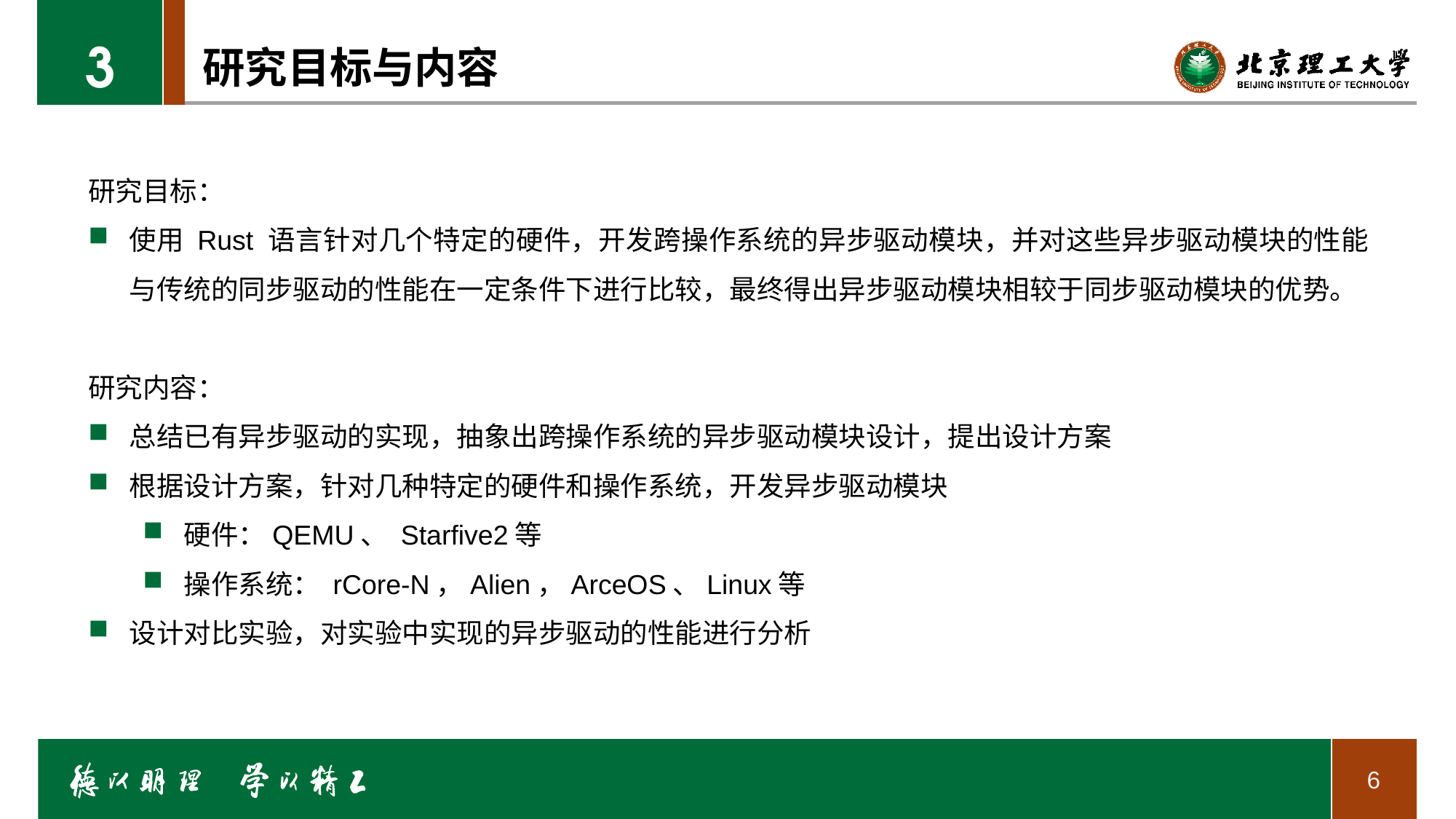

3
# 研究目标与内容
研究目标：
使用 Rust 语言针对几个特定的硬件，开发跨操作系统的异步驱动模块，并对这些异步驱动模块的性能与传统的同步驱动的性能在一定条件下进行比较，最终得出异步驱动模块相较于同步驱动模块的优势。

研究内容：
总结已有异步驱动的实现，抽象出跨操作系统的异步驱动模块设计，提出设计方案
根据设计方案，针对几种特定的硬件和操作系统，开发异步驱动模块
硬件：QEMU、 Starfive2等
操作系统： rCore-N，Alien，ArceOS、Linux等
设计对比实验，对实验中实现的异步驱动的性能进行分析